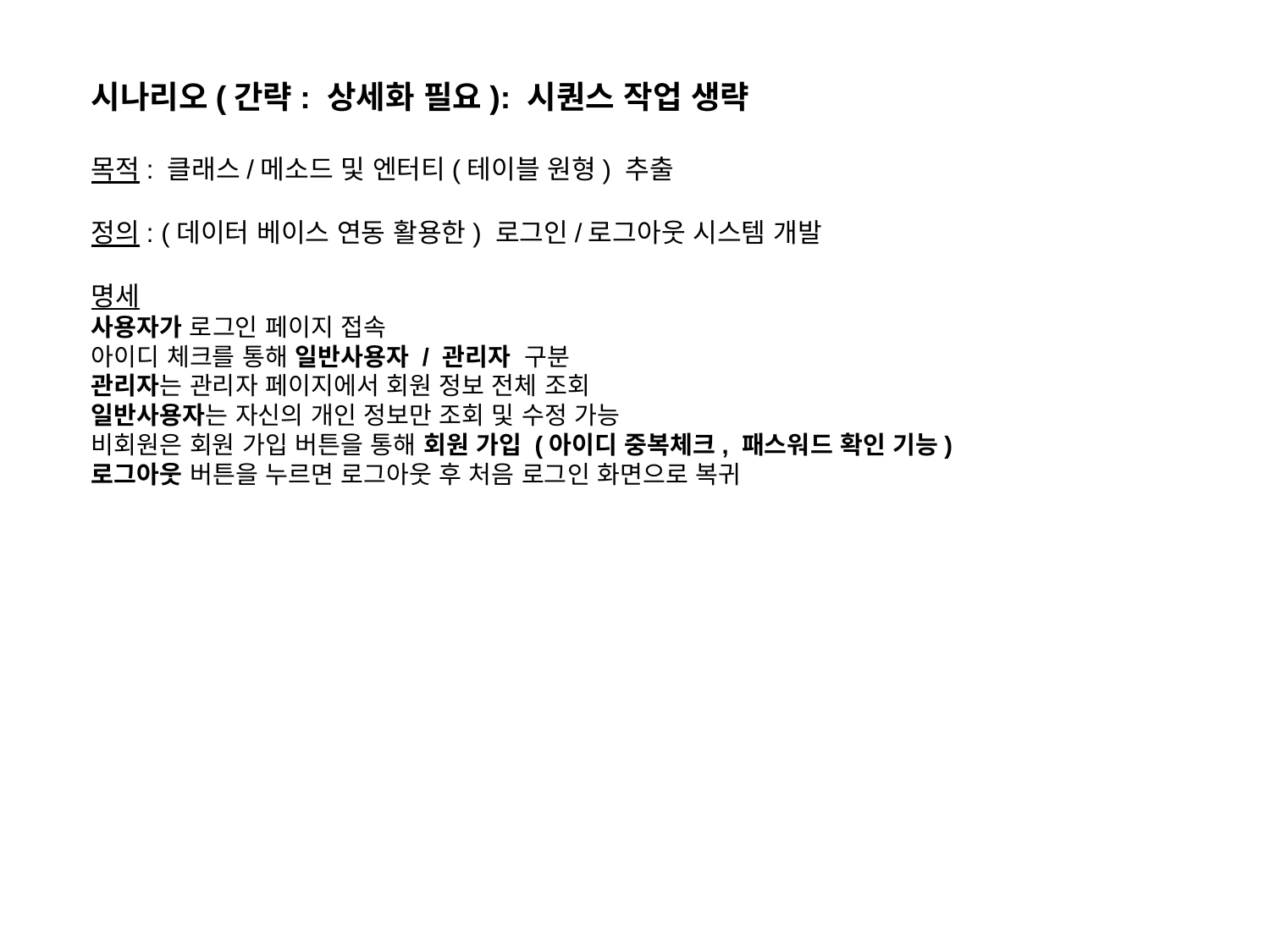

시나리오(간략: 상세화 필요): 시퀀스 작업 생략

목적: 클래스/메소드 및 엔터티(테이블 원형) 추출

정의: (데이터 베이스 연동 활용한) 로그인/로그아웃 시스템 개발

명세
사용자가 로그인 페이지 접속
아이디 체크를 통해 일반사용자 / 관리자  구분
관리자는 관리자 페이지에서 회원 정보 전체 조회
일반사용자는 자신의 개인 정보만 조회 및 수정 가능
비회원은 회원 가입 버튼을 통해 회원 가입 (아이디 중복체크, 패스워드 확인 기능)
로그아웃 버튼을 누르면 로그아웃 후 처음 로그인 화면으로 복귀